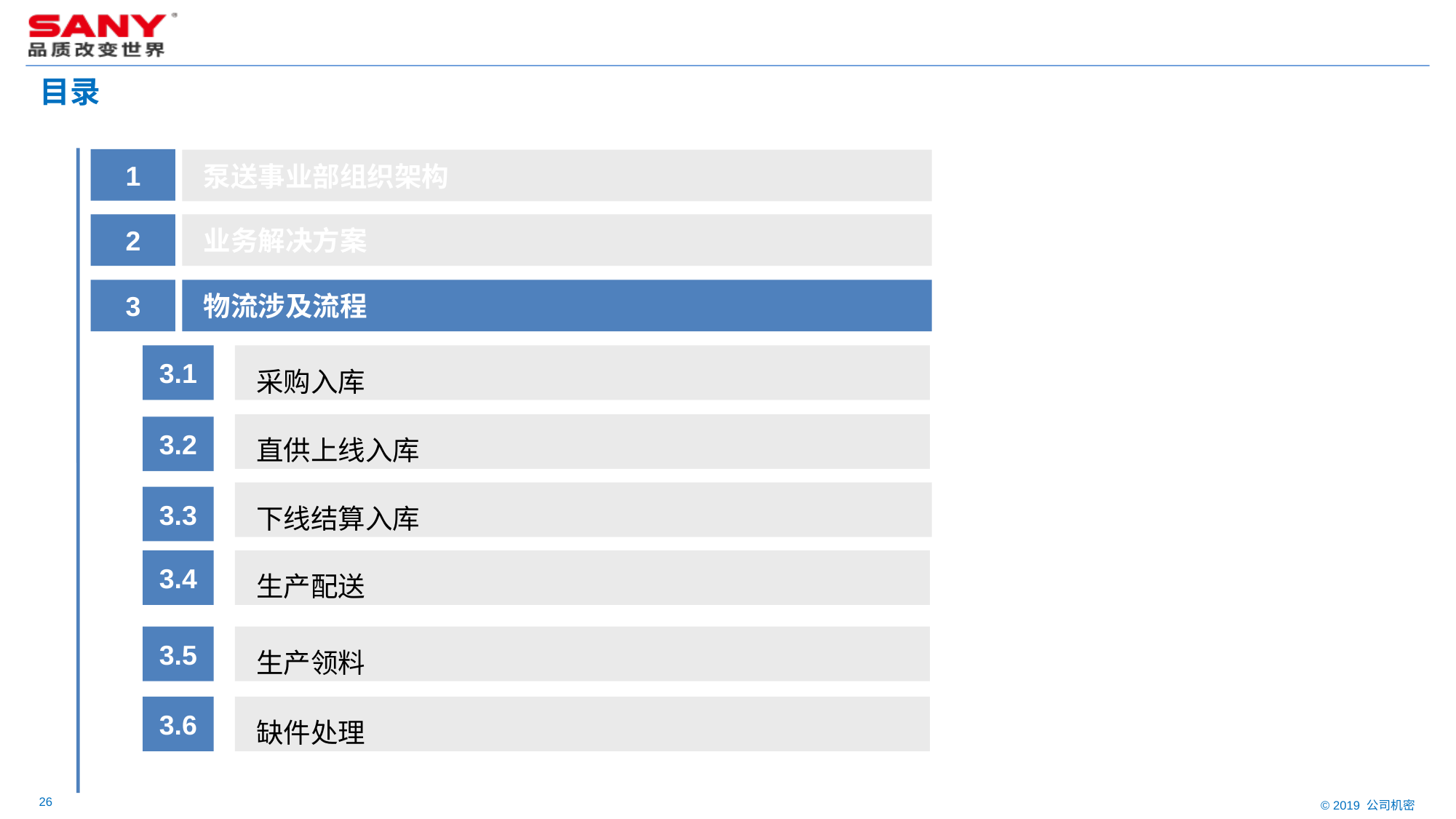

# 目录

1
泵送事业部组织架构
2
业务解决方案
3
物流涉及流程
3.1
采购入库
直供上线入库
3.2
下线结算入库
3.3
3.4
生产配送
3.5
生产领料
3.6
缺件处理